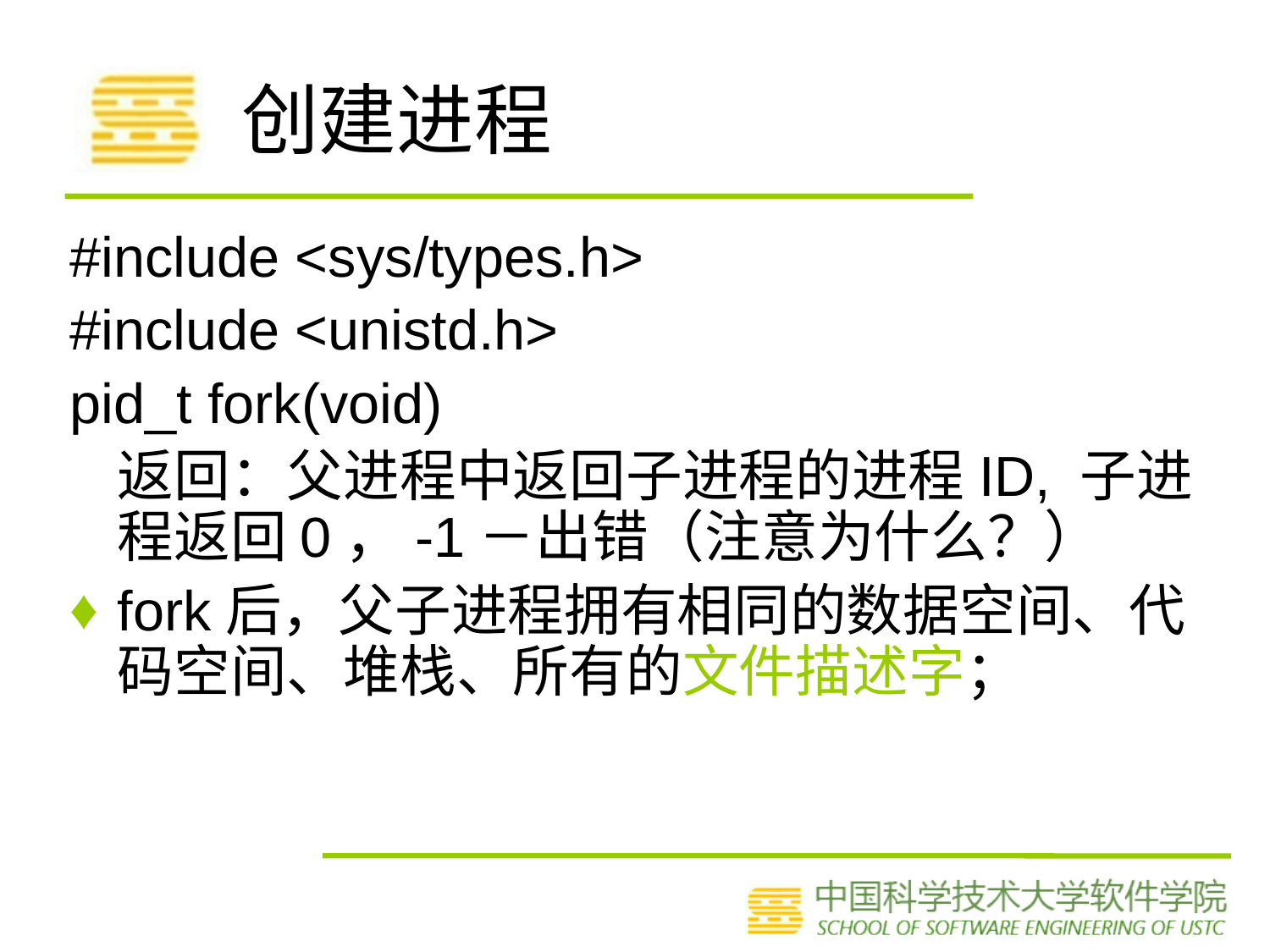

# 创建进程
#include <sys/types.h>
#include <unistd.h>
pid_t fork(void)
 	返回：父进程中返回子进程的进程ID, 子进程返回0，-1－出错（注意为什么？）
fork后，父子进程拥有相同的数据空间、代码空间、堆栈、所有的文件描述字；